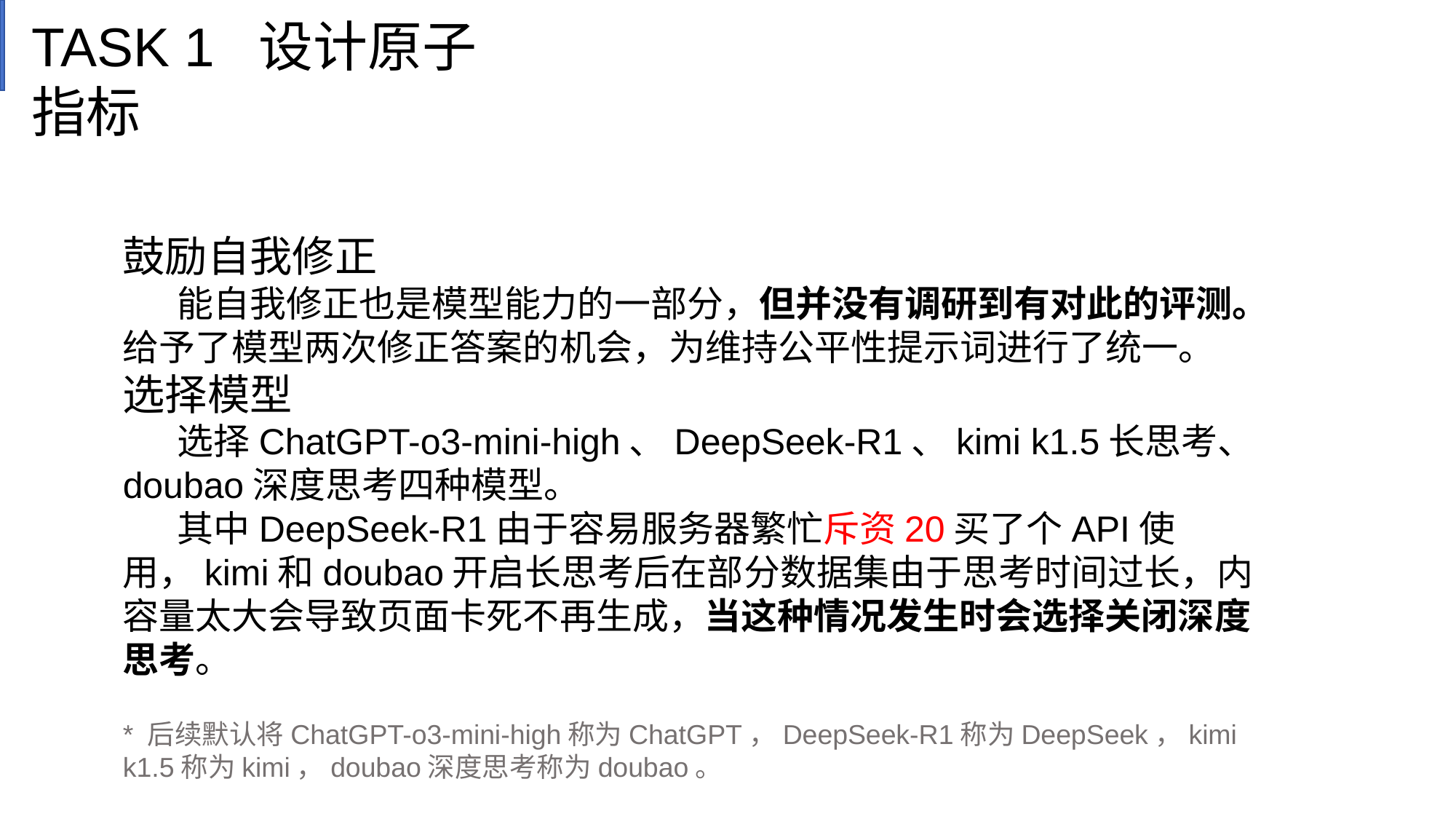

TASK 1  设计原子指标
鼓励自我修正
能自我修正也是模型能力的一部分，但并没有调研到有对此的评测。给予了模型两次修正答案的机会，为维持公平性提示词进行了统一。
选择模型
选择ChatGPT-o3-mini-high、DeepSeek-R1、kimi k1.5长思考、doubao深度思考四种模型。
其中DeepSeek-R1由于容易服务器繁忙斥资20买了个API使用，kimi和doubao开启长思考后在部分数据集由于思考时间过长，内容量太大会导致页面卡死不再生成，当这种情况发生时会选择关闭深度思考。

* 后续默认将ChatGPT-o3-mini-high称为ChatGPT，DeepSeek-R1称为DeepSeek，kimi k1.5称为kimi，doubao深度思考称为doubao。